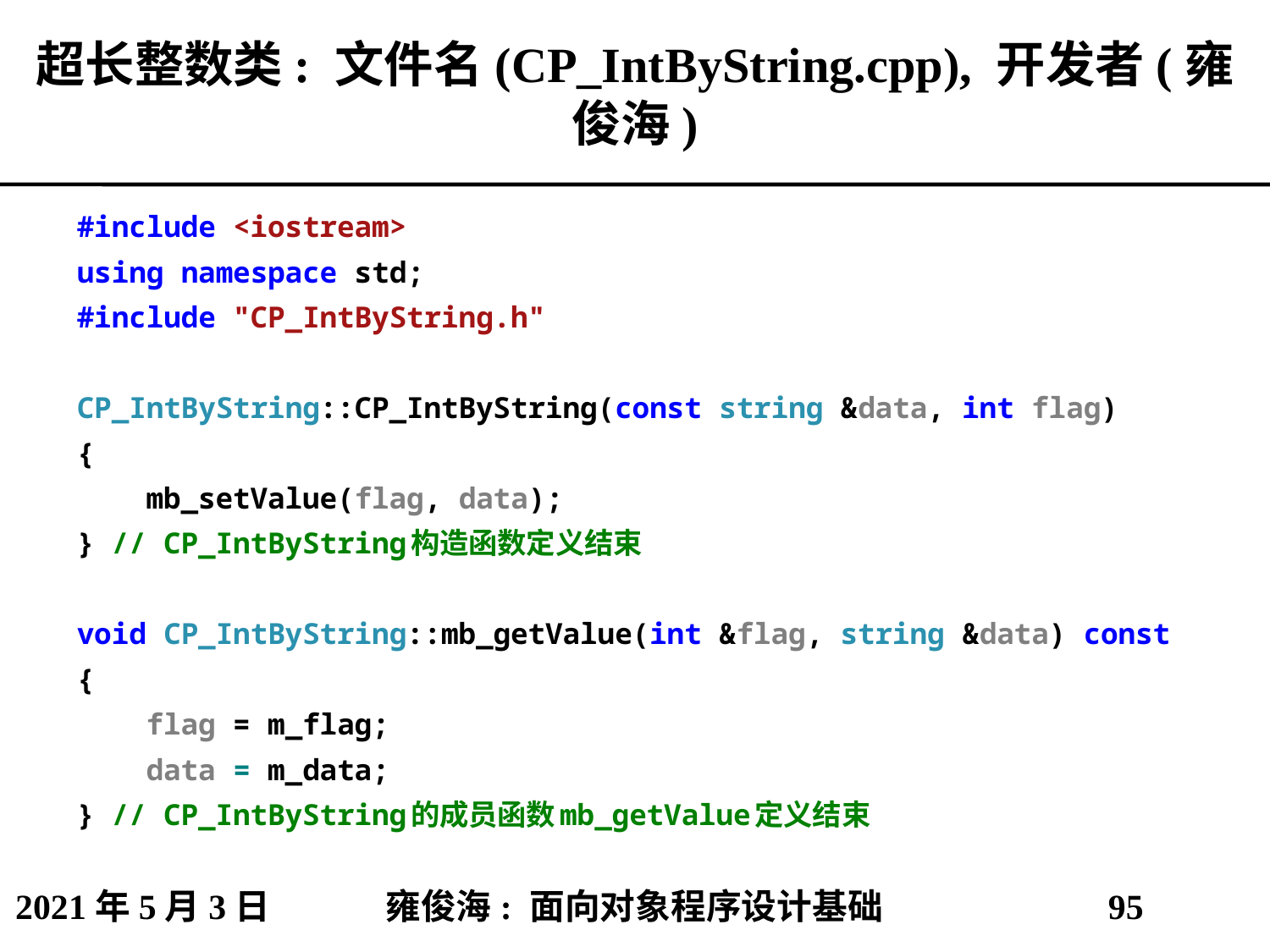

# 超长整数类: 文件名(CP_IntByString.cpp), 开发者(雍俊海)

#include <iostream>
using namespace std;
#include "CP_IntByString.h"

CP_IntByString::CP_IntByString(const string &data, int flag)
{
    mb_setValue(flag, data);
} // CP_IntByString构造函数定义结束

void CP_IntByString::mb_getValue(int &flag, string &data) const
{
    flag = m_flag;
    data = m_data;
} // CP_IntByString的成员函数mb_getValue定义结束
2021年5月3日
雍俊海: 面向对象程序设计基础
95